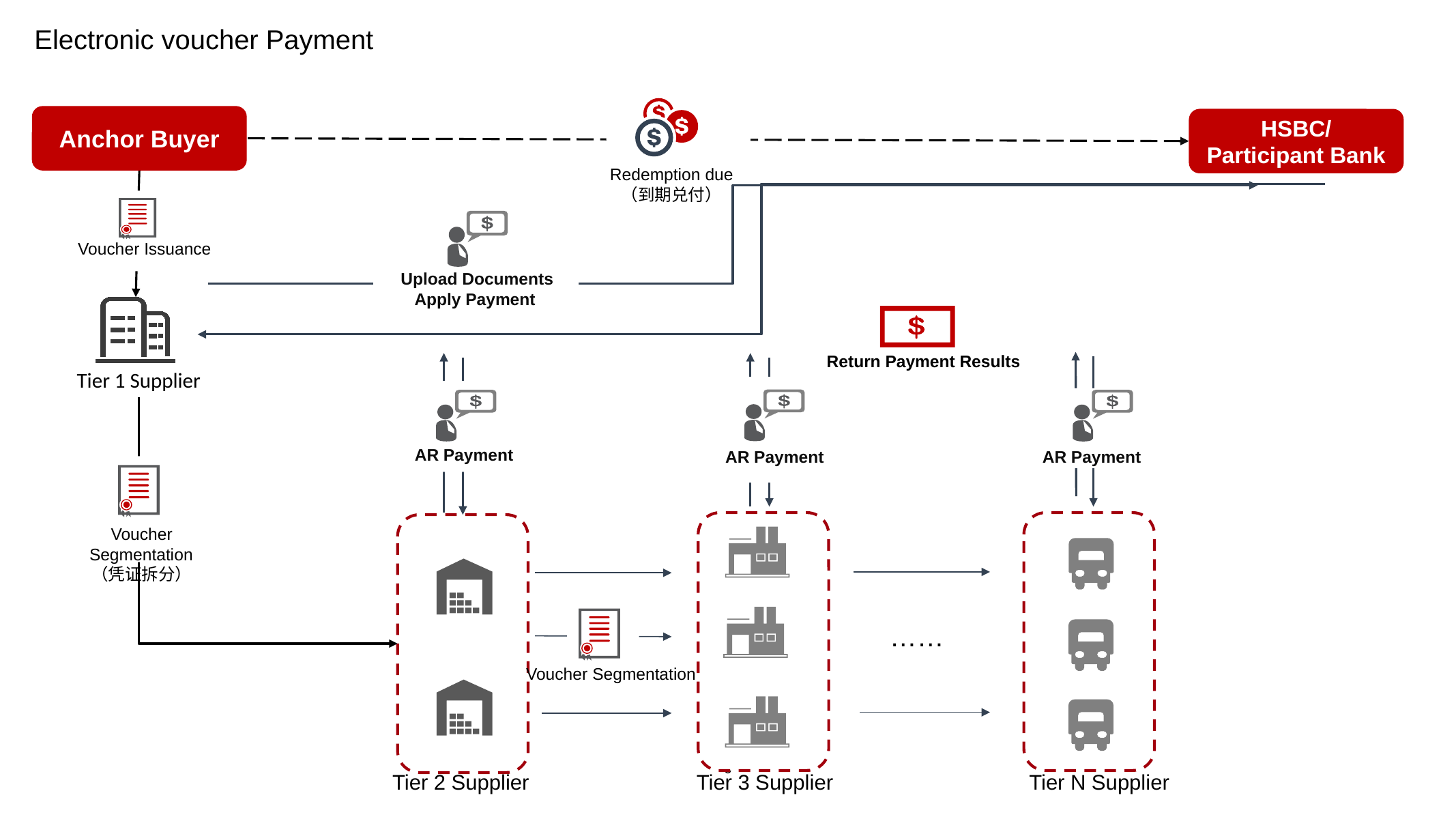

Electronic voucher Payment

Anchor Buyer
HSBC/
Participant Bank
Redemption due
（到期兑付）

Voucher Issuance

Upload Documents
Apply Payment

Tier 1 Supplier

 Return Payment Results

AR Payment
AR Payment
AR Payment

Voucher Segmentation（凭证拆分）

……

Voucher Segmentation

Tier 2 Supplier
Tier 3 Supplier
Tier N Supplier